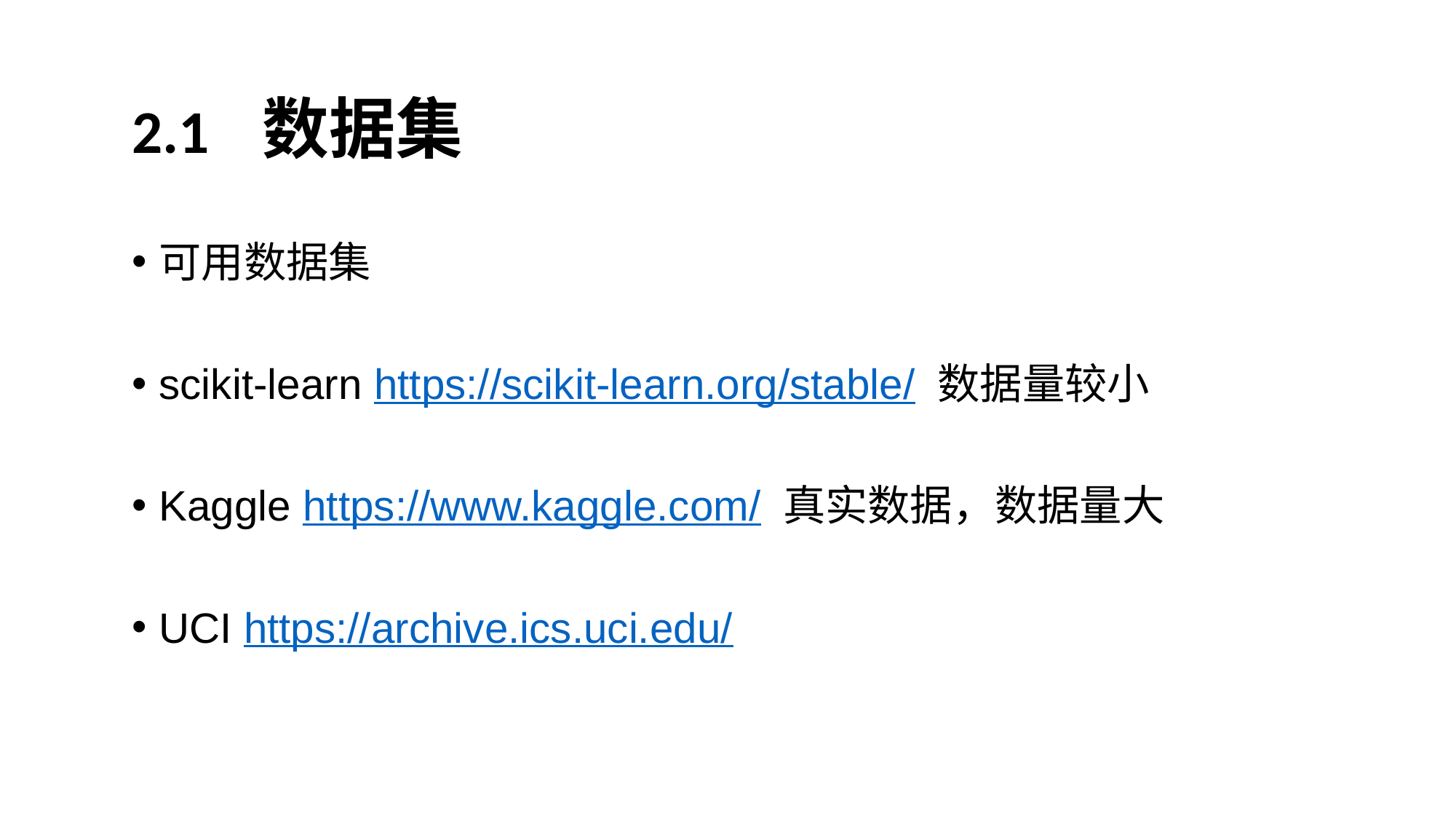

# 2.1  数据集
可用数据集

scikit-learn https://scikit-learn.org/stable/ 数据量较小

Kaggle https://www.kaggle.com/ 真实数据，数据量大

UCI https://archive.ics.uci.edu/